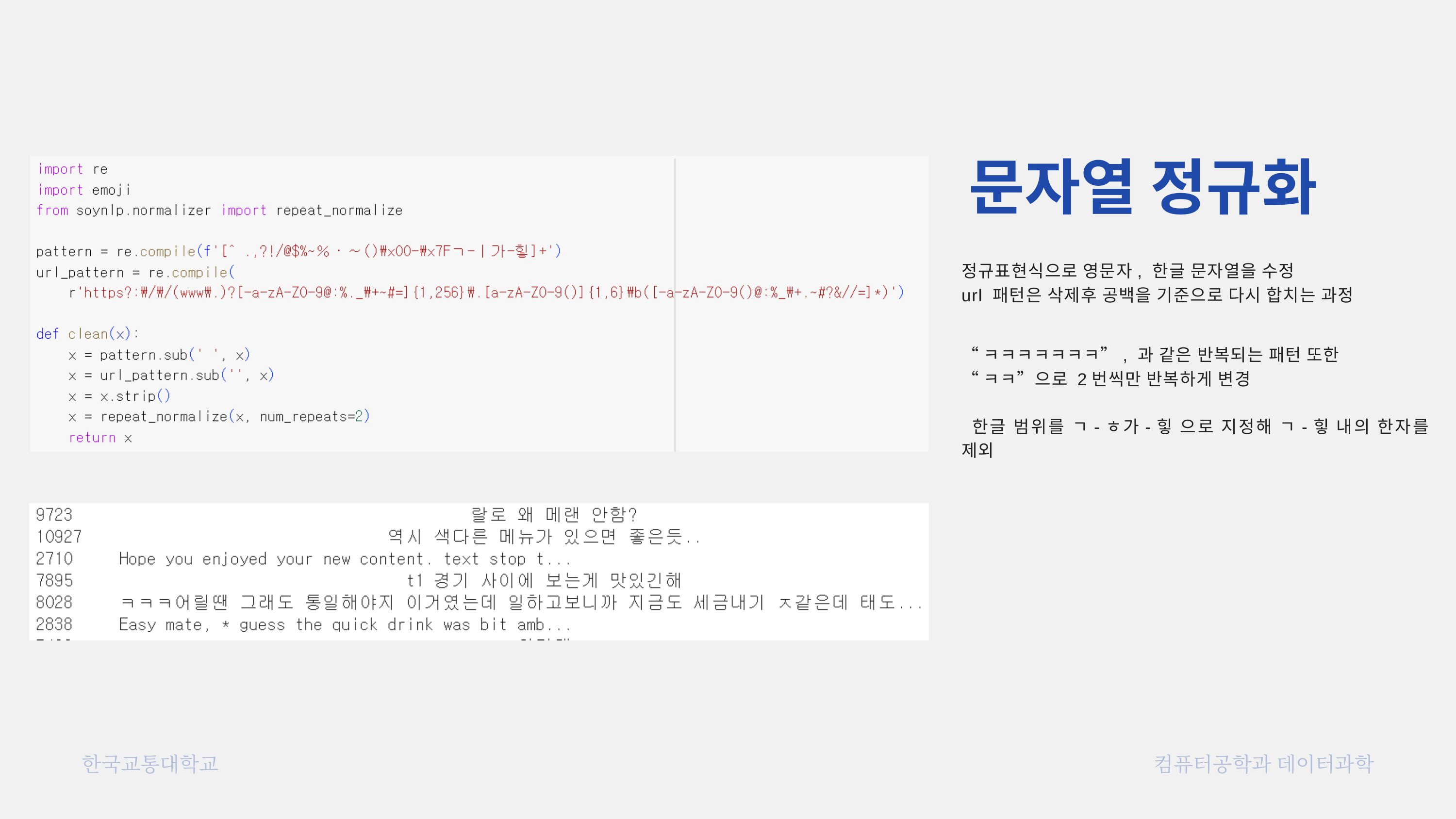

문자열 정규화

정규표현식으로 영문자, 한글 문자열을 수정
url 패턴은 삭제후 공백을 기준으로 다시 합치는 과정
“ㅋㅋㅋㅋㅋㅋㅋ”, 과 같은 반복되는 패턴 또한
“ㅋㅋ”으로 2번씩만 반복하게 변경

 한글 범위를 ㄱ-ㅎ가-힣 으로 지정해 ㄱ-힣 내의 한자를 제외

한국교통대학교
컴퓨터공학과 데이터과학